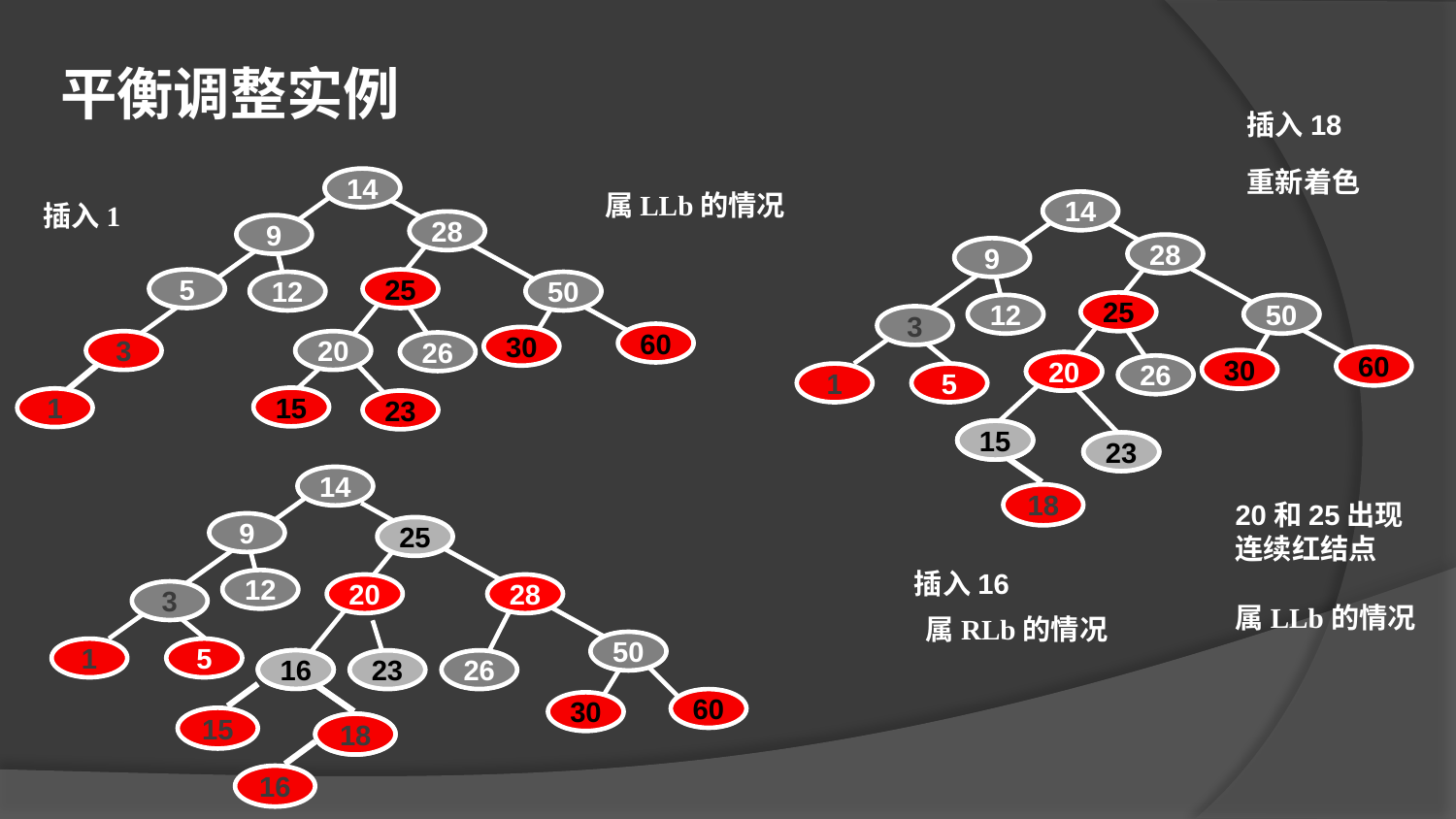

平衡调整实例
插入18
重新着色
14

28
9

5
25
12
50

60
30
3
20
26

15
23
属LLb的情况
插入1
14

28
9

25
12
50
3

60
30
26
1
5

20
20
1
15
15
23
23
18
14

9
25

12
20
28
3

50
1
5
23
26

60
30
20和25出现连续红结点
插入16
属LLb的情况
属RLb的情况
16
15
18
15
18
16